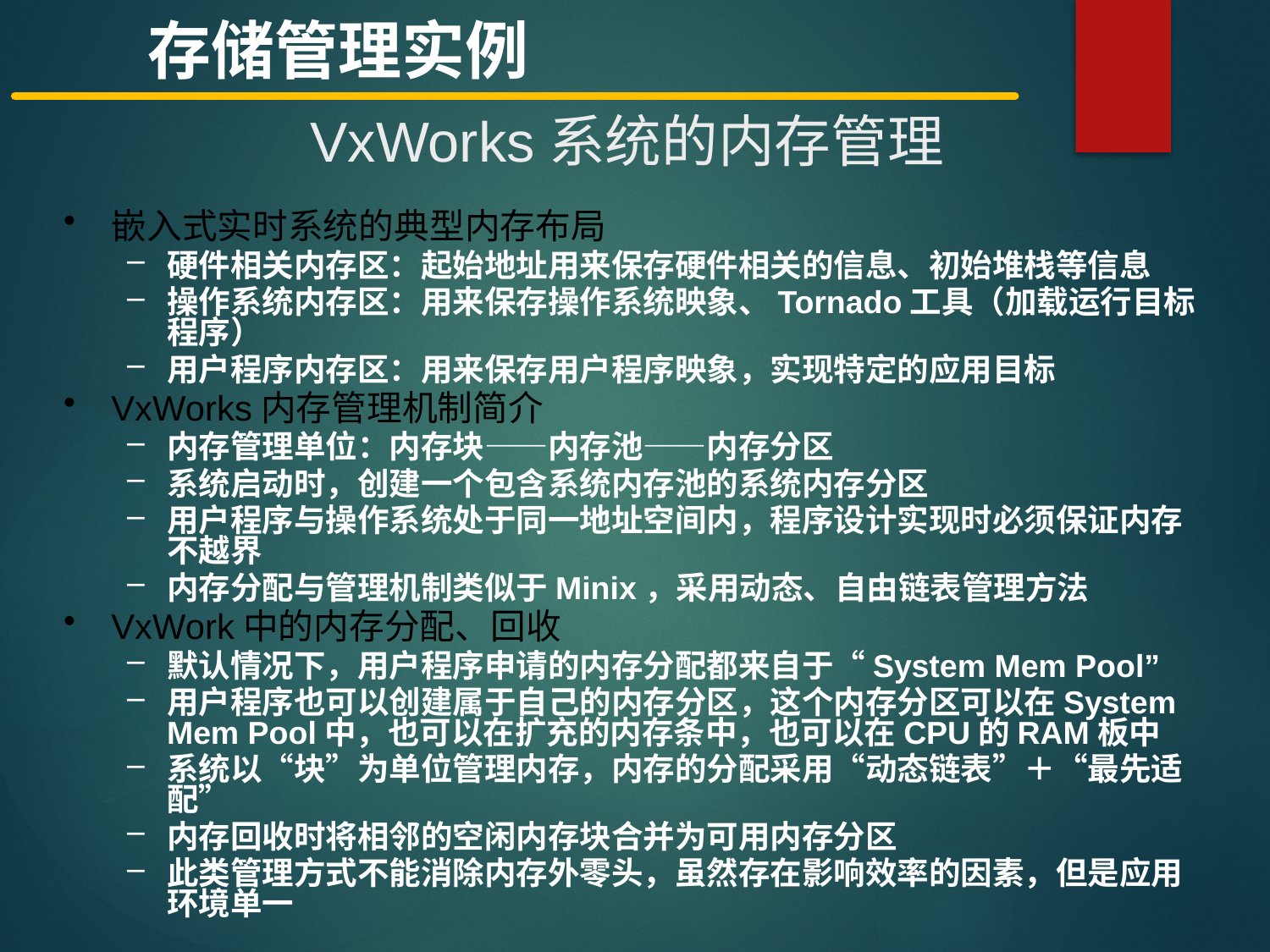

存储管理实例
VxWorks系统的内存管理
嵌入式实时系统的典型内存布局
硬件相关内存区：起始地址用来保存硬件相关的信息、初始堆栈等信息
操作系统内存区：用来保存操作系统映象、Tornado工具（加载运行目标程序）
用户程序内存区：用来保存用户程序映象，实现特定的应用目标
VxWorks内存管理机制简介
内存管理单位：内存块——内存池——内存分区
系统启动时，创建一个包含系统内存池的系统内存分区
用户程序与操作系统处于同一地址空间内，程序设计实现时必须保证内存不越界
内存分配与管理机制类似于Minix，采用动态、自由链表管理方法
VxWork中的内存分配、回收
默认情况下，用户程序申请的内存分配都来自于“System Mem Pool”
用户程序也可以创建属于自己的内存分区，这个内存分区可以在System Mem Pool中，也可以在扩充的内存条中，也可以在CPU的RAM板中
系统以“块”为单位管理内存，内存的分配采用“动态链表”＋“最先适配”
内存回收时将相邻的空闲内存块合并为可用内存分区
此类管理方式不能消除内存外零头，虽然存在影响效率的因素，但是应用环境单一